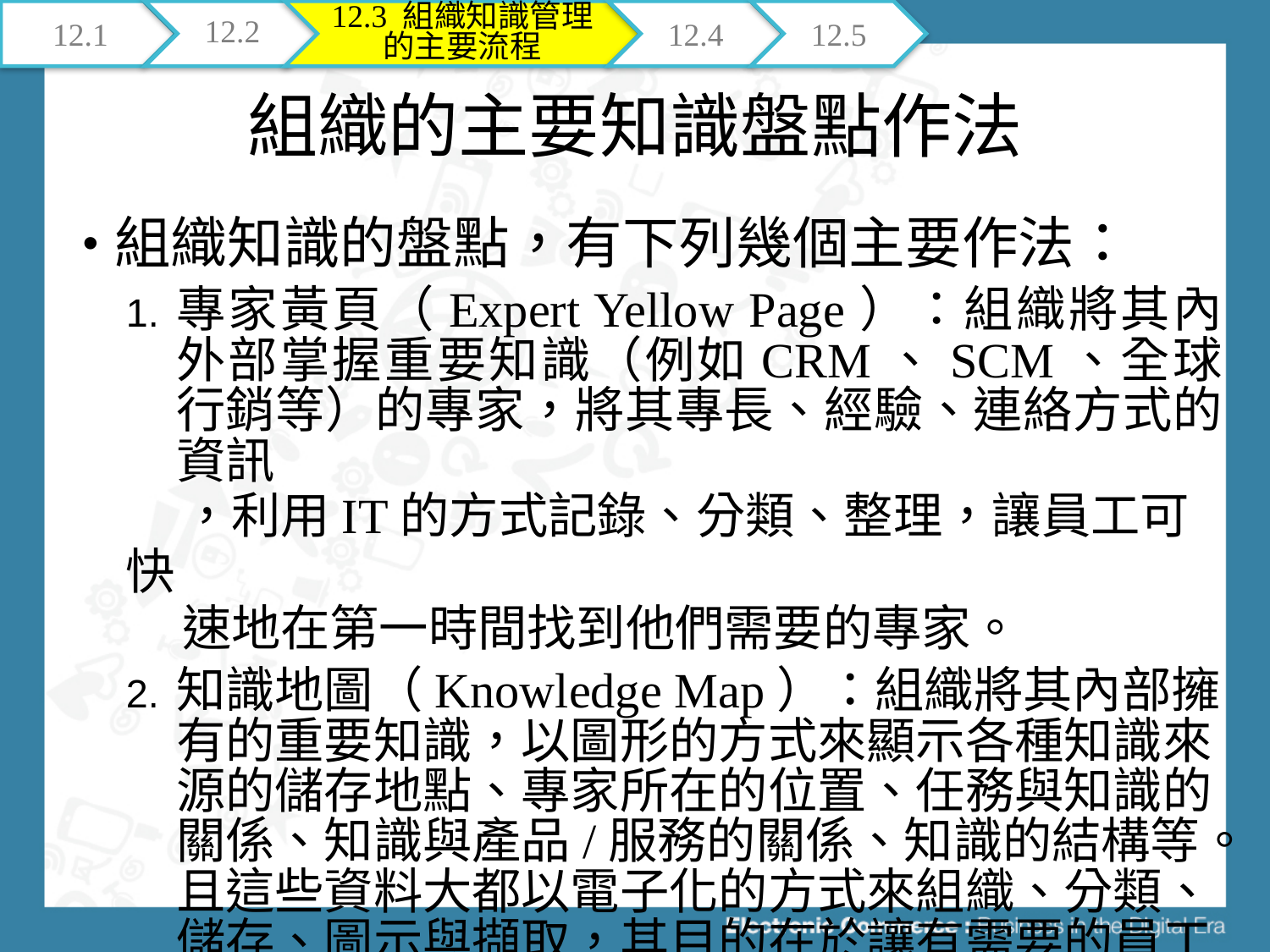

12.1
12.2
12.3 組織知識管理的主要流程
12.4
12.5
# 組織的主要知識盤點作法
組織知識的盤點，有下列幾個主要作法：
專家黃頁（Expert Yellow Page）：組織將其內外部掌握重要知識（例如CRM、SCM、全球行銷等）的專家，將其專長、經驗、連絡方式的資訊
    ，利用IT的方式記錄、分類、整理，讓員工可快
    速地在第一時間找到他們需要的專家。
知識地圖（Knowledge Map）：組織將其內部擁有的重要知識，以圖形的方式來顯示各種知識來源的儲存地點、專家所在的位置、任務與知識的關係、知識與產品/服務的關係、知識的結構等。且這些資料大都以電子化的方式來組織、分類、儲存、圖示與擷取，其目的在於讓有需要的員工能快速地找到最正確、品質最好的知識。